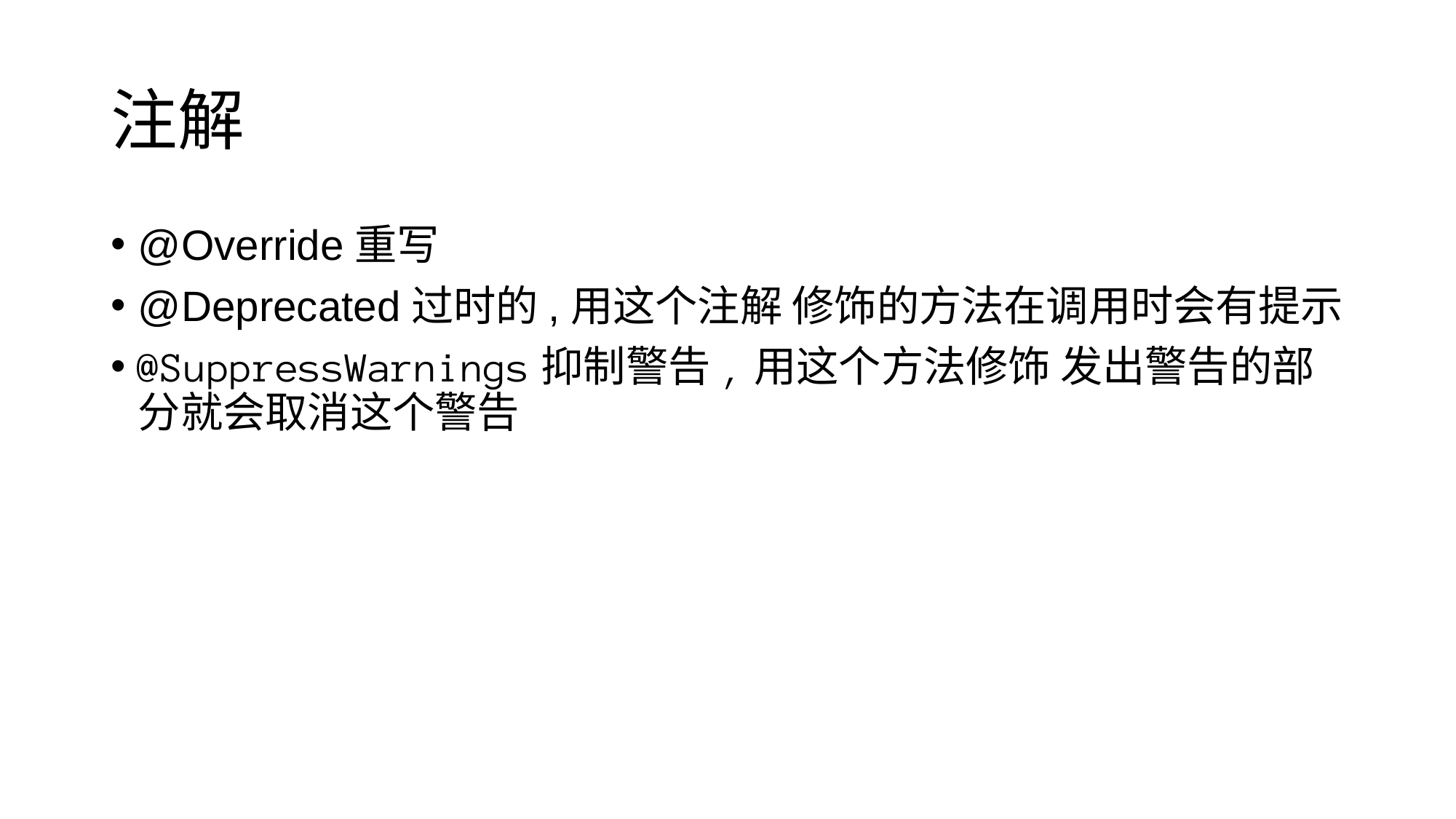

# 注解
@Override重写
@Deprecated过时的,用这个注解 修饰的方法在调用时会有提示
@SuppressWarnings抑制警告,用这个方法修饰 发出警告的部分就会取消这个警告